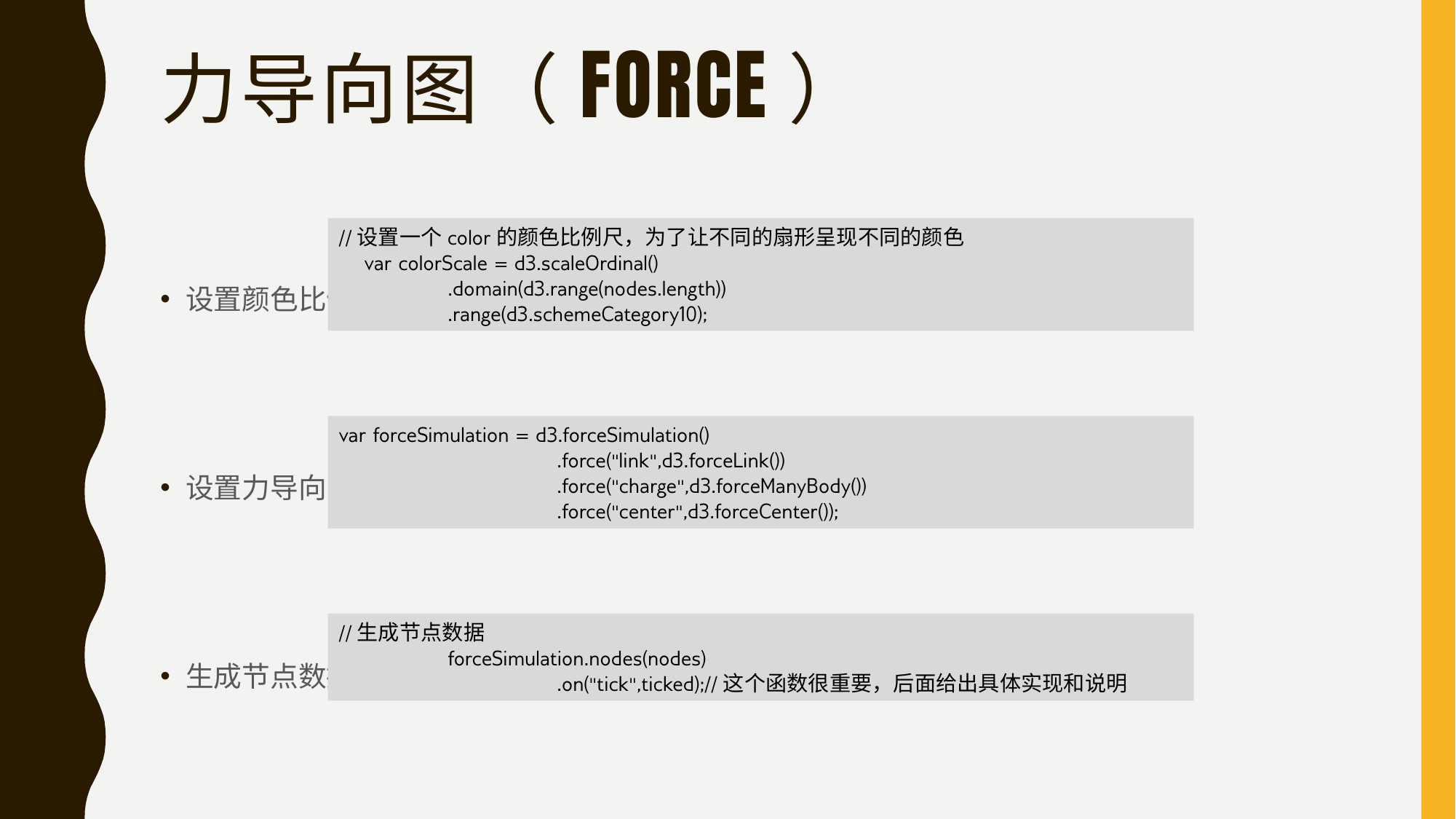

# 力导向图（Force）
//设置一个color的颜色比例尺，为了让不同的扇形呈现不同的颜色
    var colorScale = d3.scaleOrdinal()
    	.domain(d3.range(nodes.length))
    	.range(d3.schemeCategory10);
设置颜色比例尺

设置力导向图

生成节点数据

var forceSimulation = d3.forceSimulation()
    		.force("link",d3.forceLink())
    		.force("charge",d3.forceManyBody())
    		.force("center",d3.forceCenter());
//生成节点数据
    	forceSimulation.nodes(nodes)
    		.on("tick",ticked);//这个函数很重要，后面给出具体实现和说明